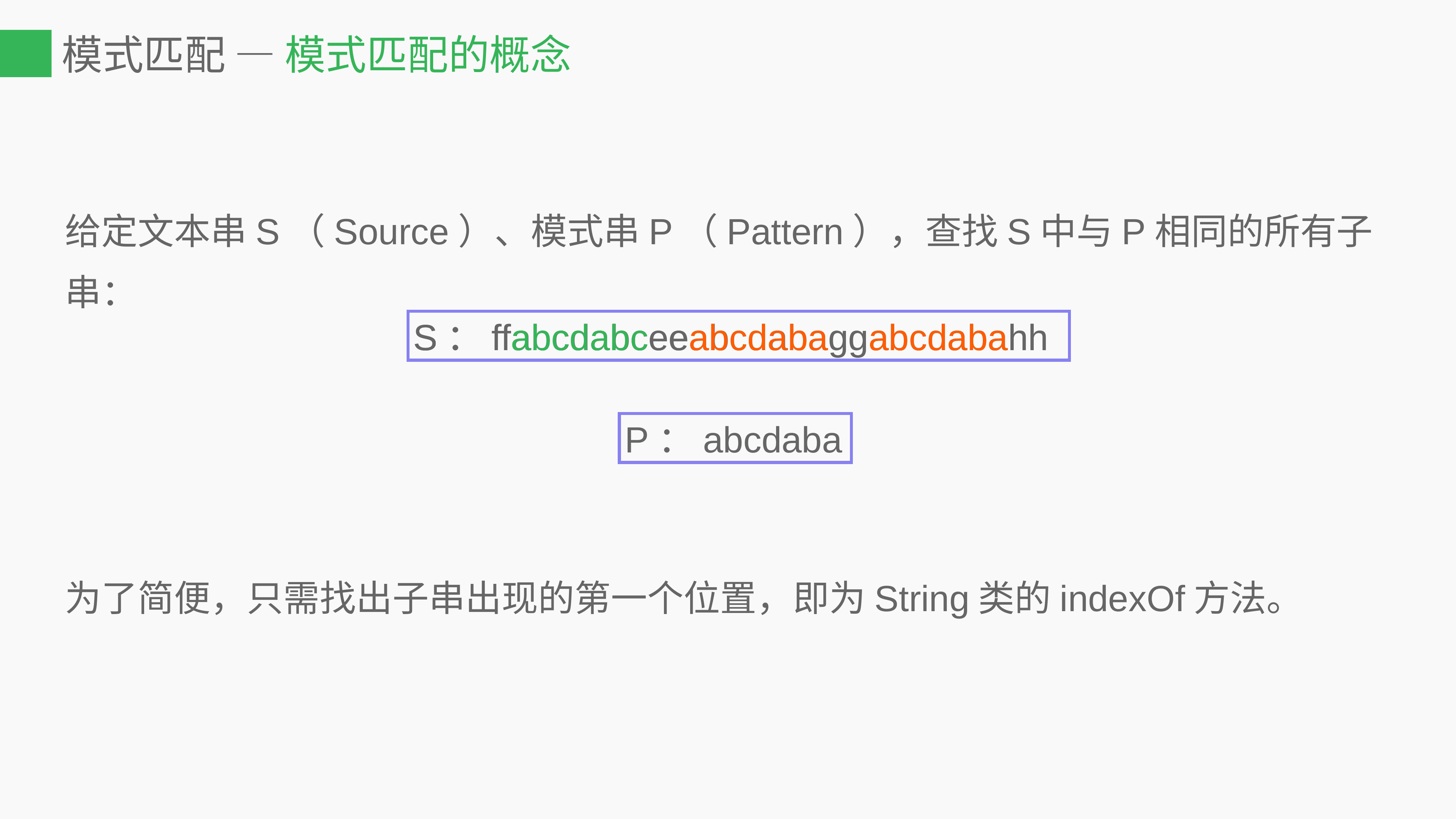

# 模式匹配 — 模式匹配的概念
给定文本串S（Source）、模式串P（Pattern），查找S中与P相同的所有子串：

为了简便，只需找出子串出现的第一个位置，即为String类的indexOf方法。

S：ffabcdabceeabcdabaggabcdabahh
S：ffabcdabceeabcdabaggabcdabahh
P：abcdaba